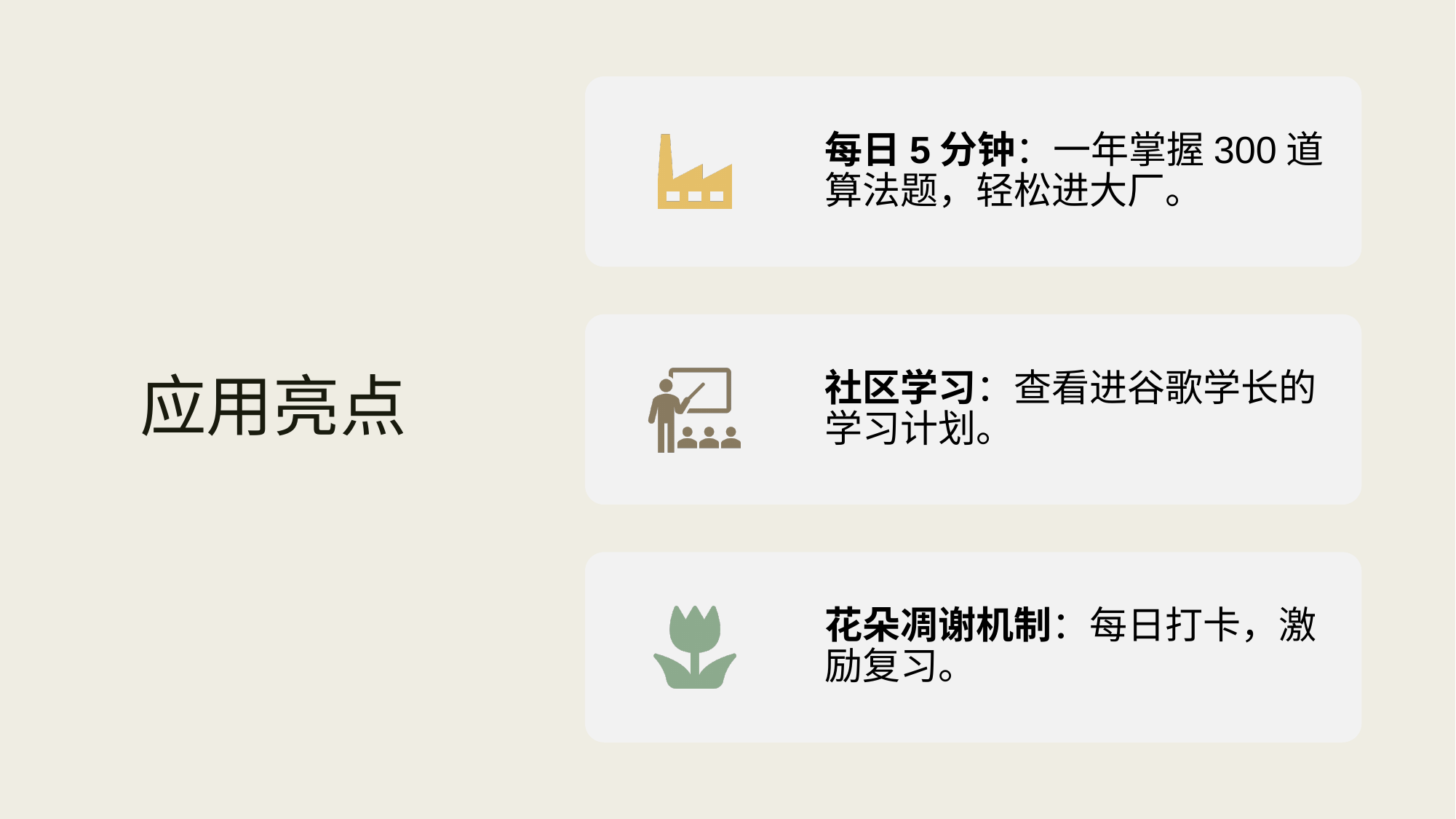

# 应用亮点
每日5分钟：一年掌握300道算法题，轻松进大厂。
社区学习：查看进谷歌学长的学习计划。
花朵凋谢机制：每日打卡，激励复习。